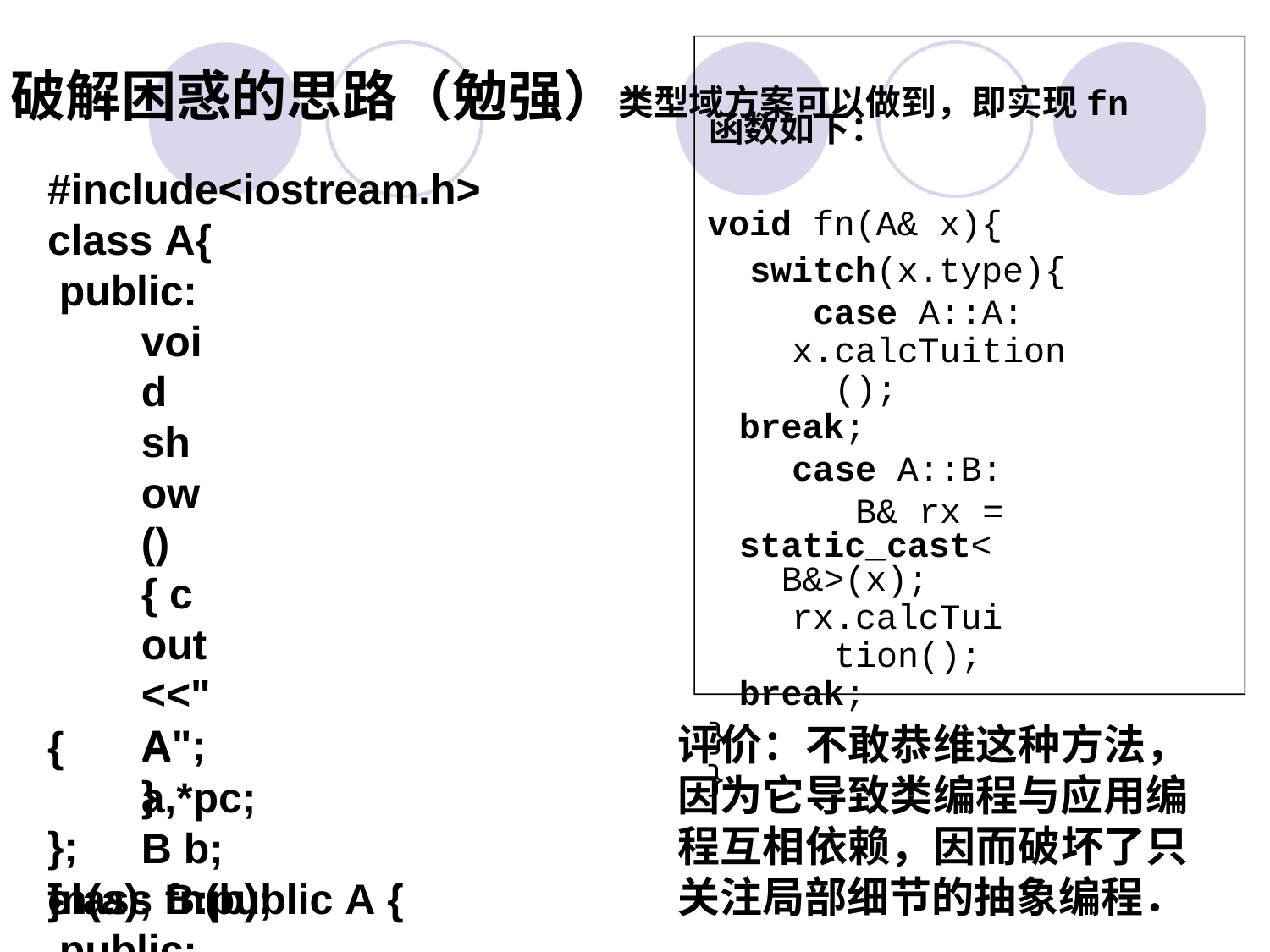

# 破解困惑的思路（勉强）类型域方案可以做到，即实现fn

函数如下：
#include<iostream.h>
void fn(A& x){
switch(x.type){  case A::A:
x.calcTuition();
break;
case A::B:  B& rx =
static_cast<B&>(x);
rx.calcTuition();
break;
}
}
class A{  public:
void show(){ cout<<"A"; }
};
class B:public A {  public:
void show(){ cout<<"B"; }
};
void fn(A & x) {x.show();}  main()
评价：不敢恭维这种方法， 因为它导致类编程与应用编 程互相依赖，因而破坏了只 关注局部细节的抽象编程．
{	A a,*pc;  B b;
fn(a); fn(b);
}